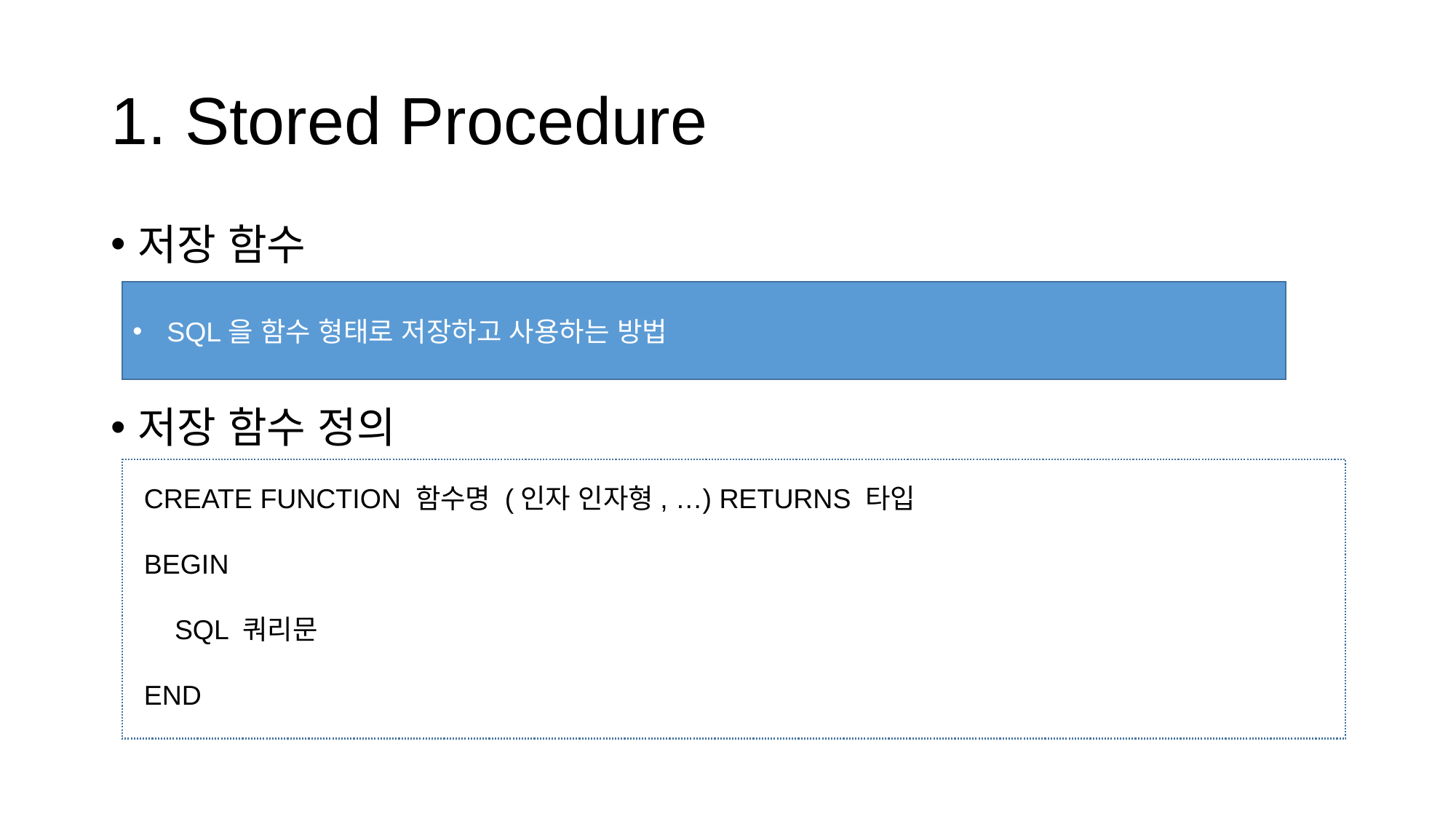

# 1. Stored Procedure
저장 함수

저장 함수 정의
SQL을 함수 형태로 저장하고 사용하는 방법

CREATE FUNCTION 함수명 (인자 인자형, …) RETURNS 타입

BEGIN

    SQL 쿼리문

END